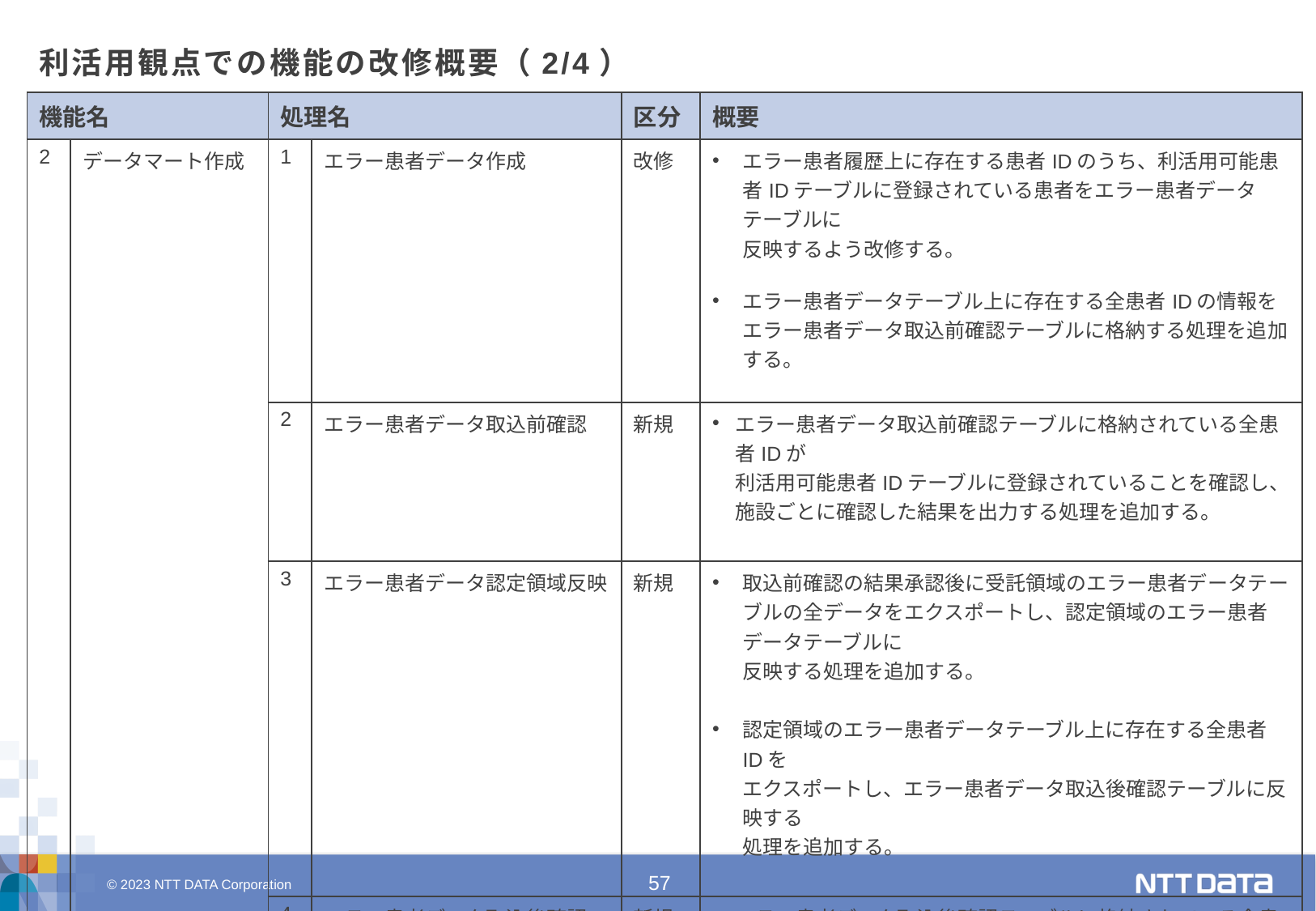

# 利活用観点での機能の改修概要（2/4）
| 機能名 |  | 処理名 |  | 区分 | 概要 |
| --- | --- | --- | --- | --- | --- |
| 2 | データマート作成 | 1 | エラー患者データ作成 | 改修 | エラー患者履歴上に存在する患者IDのうち、利活用可能患者IDテーブルに登録されている患者をエラー患者データテーブルに 反映するよう改修する。 エラー患者データテーブル上に存在する全患者IDの情報を エラー患者データ取込前確認テーブルに格納する処理を追加する。 |
|  |  | 2 | エラー患者データ取込前確認 | 新規 | エラー患者データ取込前確認テーブルに格納されている全患者IDが 利活用可能患者IDテーブルに登録されていることを確認し、 施設ごとに確認した結果を出力する処理を追加する。 |
|  |  | 3 | エラー患者データ認定領域反映 | 新規 | 取込前確認の結果承認後に受託領域のエラー患者データテーブルの全データをエクスポートし、認定領域のエラー患者データテーブルに 反映する処理を追加する。 認定領域のエラー患者データテーブル上に存在する全患者IDを エクスポートし、エラー患者データ取込後確認テーブルに反映する 処理を追加する。 |
|  |  | 4 | エラー患者データ取込後確認 | 新規 | エラー患者データ取込後確認テーブルに格納されている全患者IDが 利活用可能患者IDテーブルに登録されていることを確認し、 施設ごとに確認した結果を出力する処理を追加する。 |